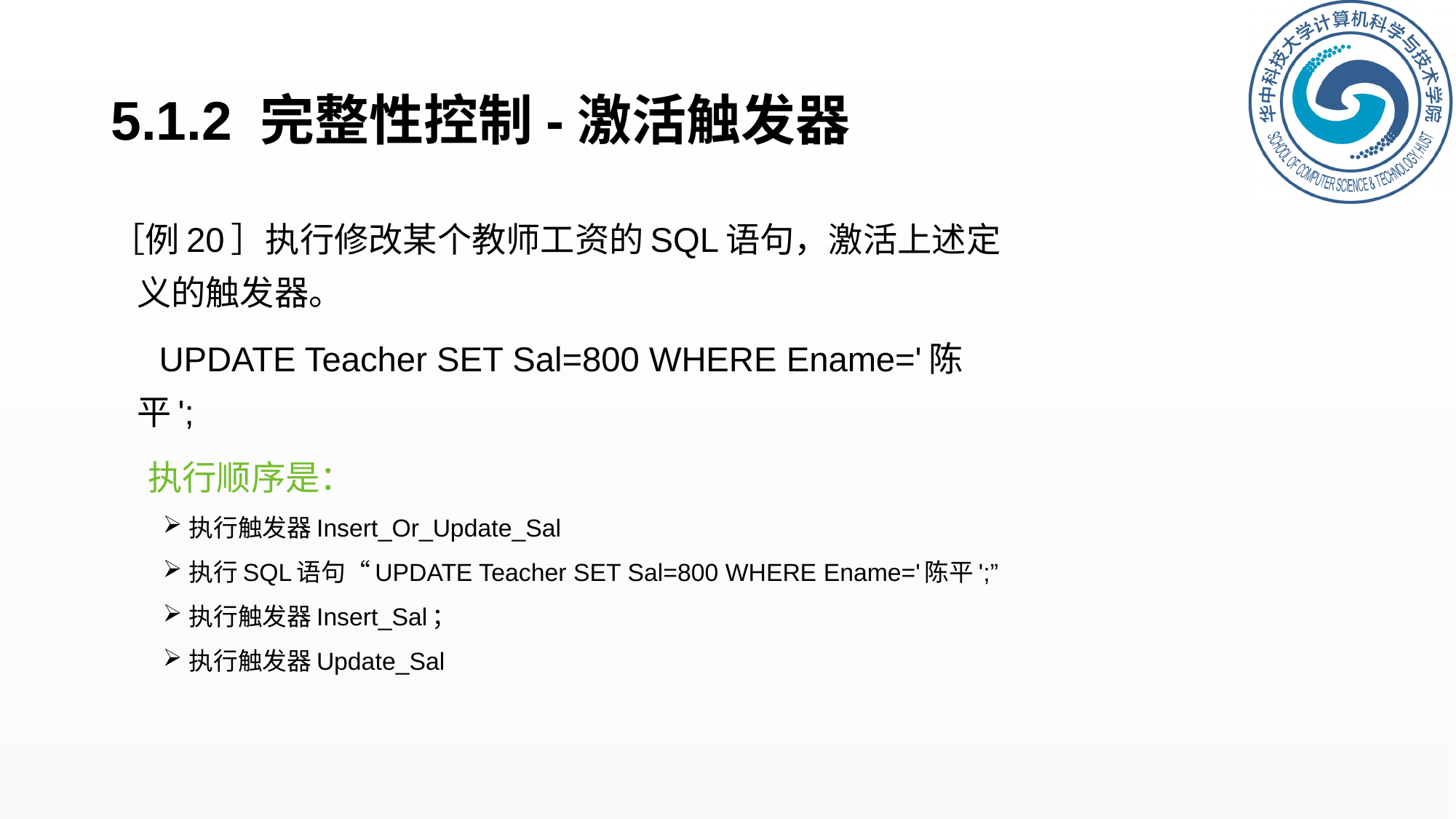

# 5.1.2 完整性控制-激活触发器
［例20］执行修改某个教师工资的SQL语句，激活上述定义的触发器。
     UPDATE Teacher SET Sal=800 WHERE Ename='陈平';
    执行顺序是：
执行触发器Insert_Or_Update_Sal
执行SQL语句“UPDATE Teacher SET Sal=800 WHERE Ename='陈平';”
执行触发器Insert_Sal；
执行触发器Update_Sal